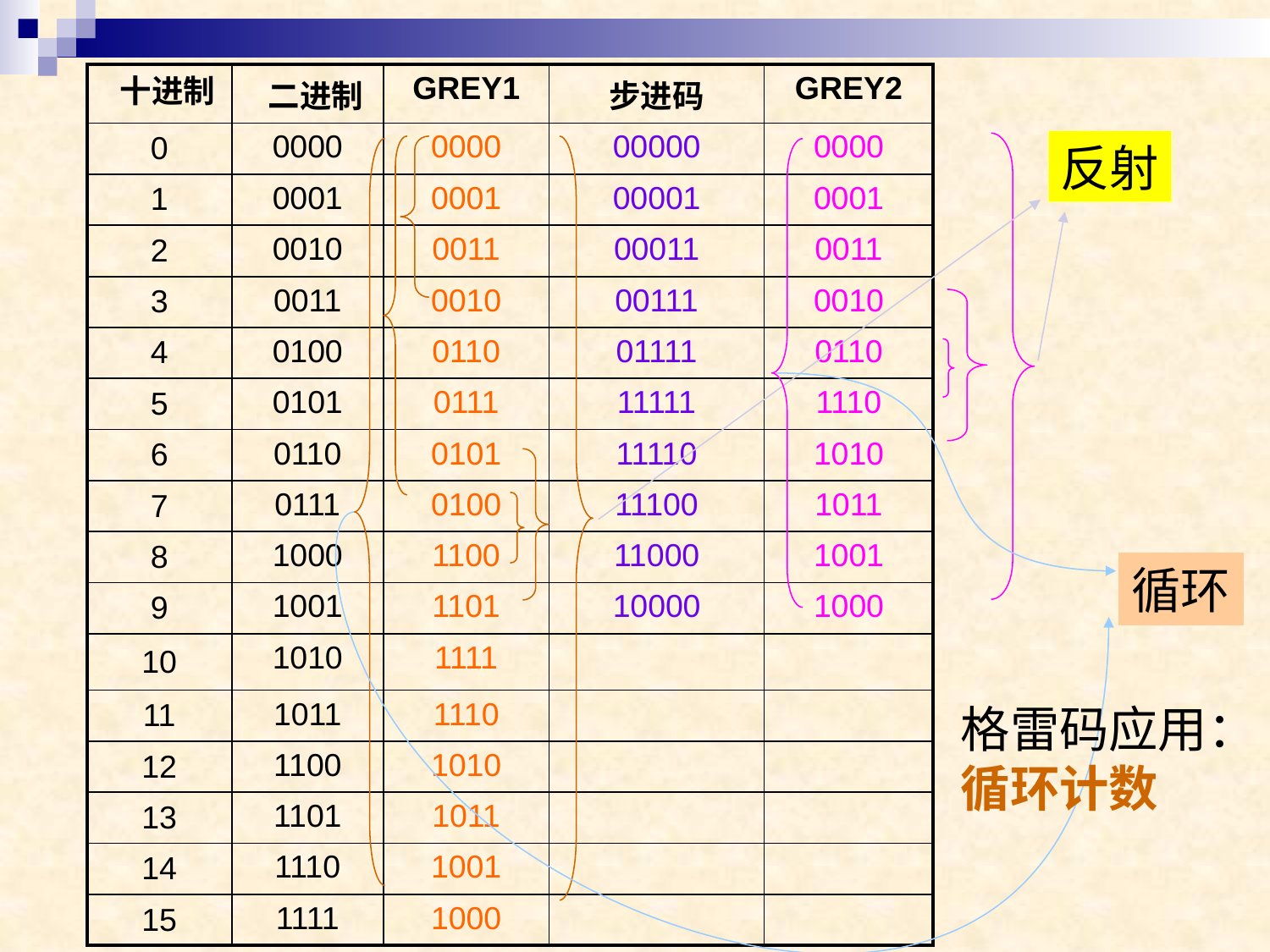

| 十进制 | 二进制 | GREY1 | 步进码 | GREY2 |
| --- | --- | --- | --- | --- |
| 0 | 0000 | 0000 | 00000 | 0000 |
| 1 | 0001 | 0001 | 00001 | 0001 |
| 2 | 0010 | 0011 | 00011 | 0011 |
| 3 | 0011 | 0010 | 00111 | 0010 |
| 4 | 0100 | 0110 | 01111 | 0110 |
| 5 | 0101 | 0111 | 11111 | 1110 |
| 6 | 0110 | 0101 | 11110 | 1010 |
| 7 | 0111 | 0100 | 11100 | 1011 |
| 8 | 1000 | 1100 | 11000 | 1001 |
| 9 | 1001 | 1101 | 10000 | 1000 |
| 10 | 1010 | 1111 |  |  |
| 11 | 1011 | 1110 |  |  |
| 12 | 1100 | 1010 |  |  |
| 13 | 1101 | 1011 |  |  |
| 14 | 1110 | 1001 |  |  |
| 15 | 1111 | 1000 |  |  |
反射

循环

格雷码应用：
循环计数